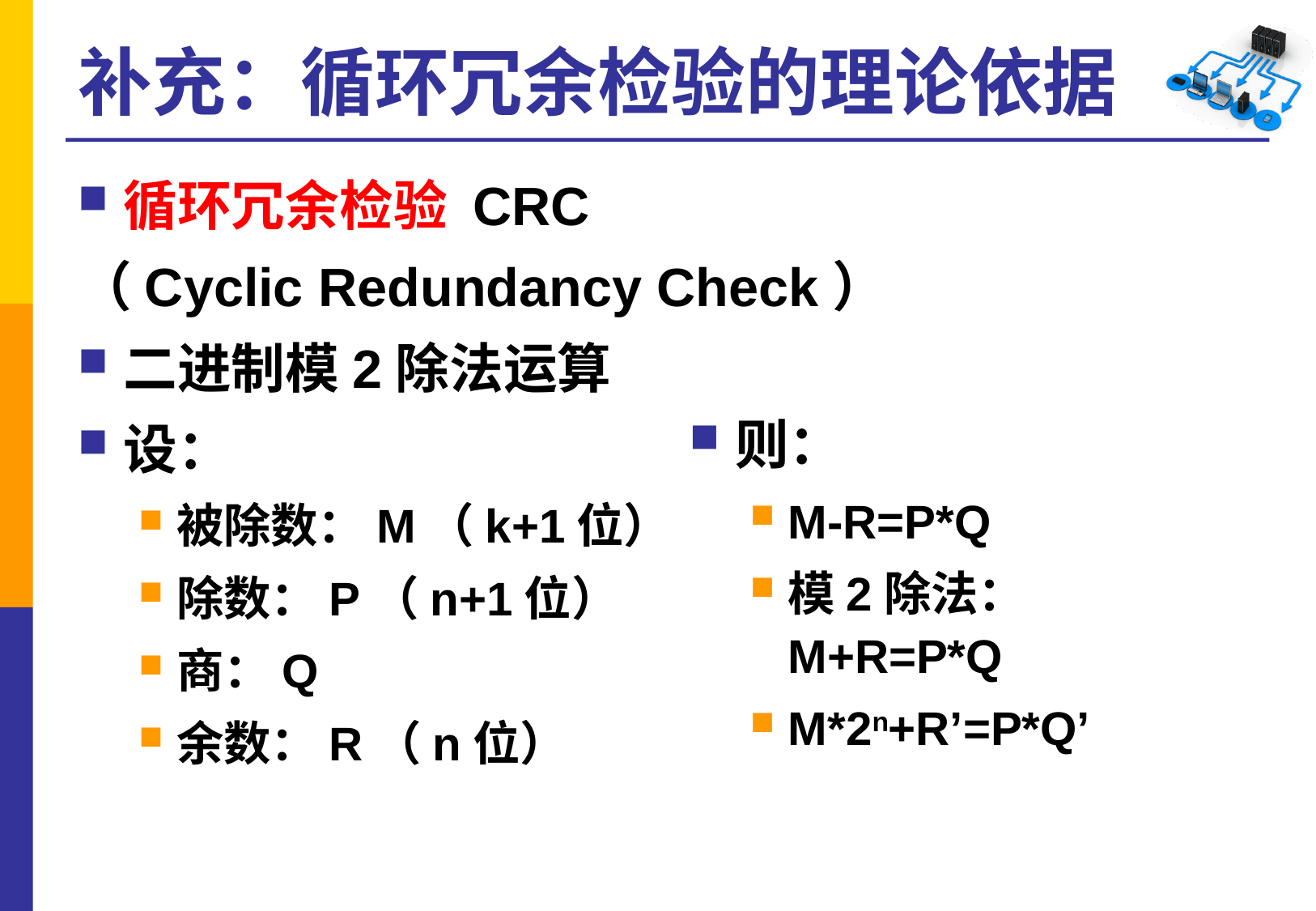

# 补充：循环冗余检验的理论依据
循环冗余检验 CRC
（Cyclic Redundancy Check）
二进制模2除法运算
设：
被除数：M（k+1位）
除数：P（n+1位）
商：Q
余数：R（n位）
则：
M-R=P*Q
模2除法： M+R=P*Q
M*2n+R’=P*Q’